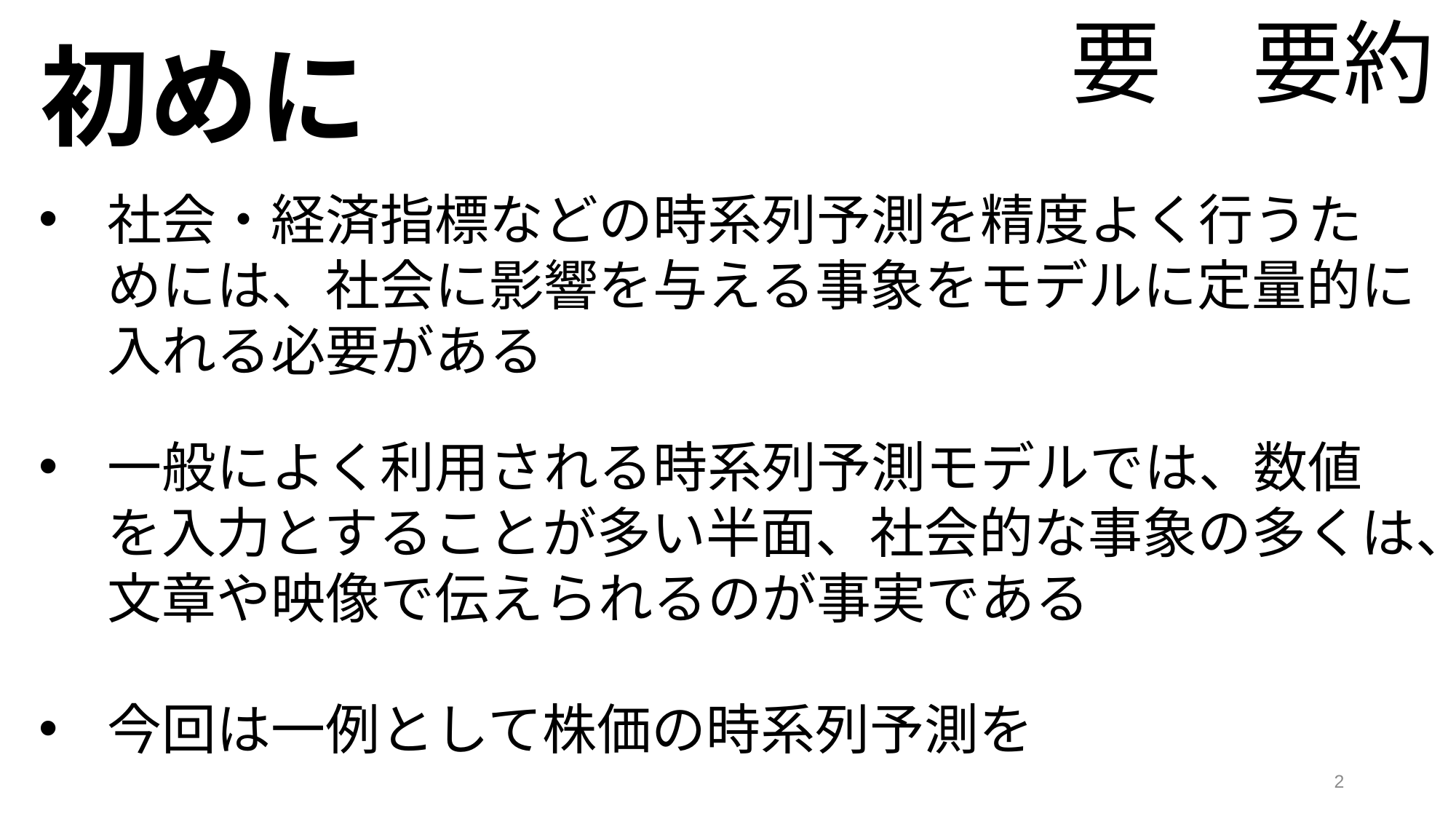

要　要約
初めに
社会・経済指標などの時系列予測を精度よく行うためには、社会に影響を与える事象をモデルに定量的に入れる必要がある

一般によく利用される時系列予測モデルでは、数値を入力とすることが多い半面、社会的な事象の多くは、文章や映像で伝えられるのが事実である

今回は一例として株価の時系列予測を
2